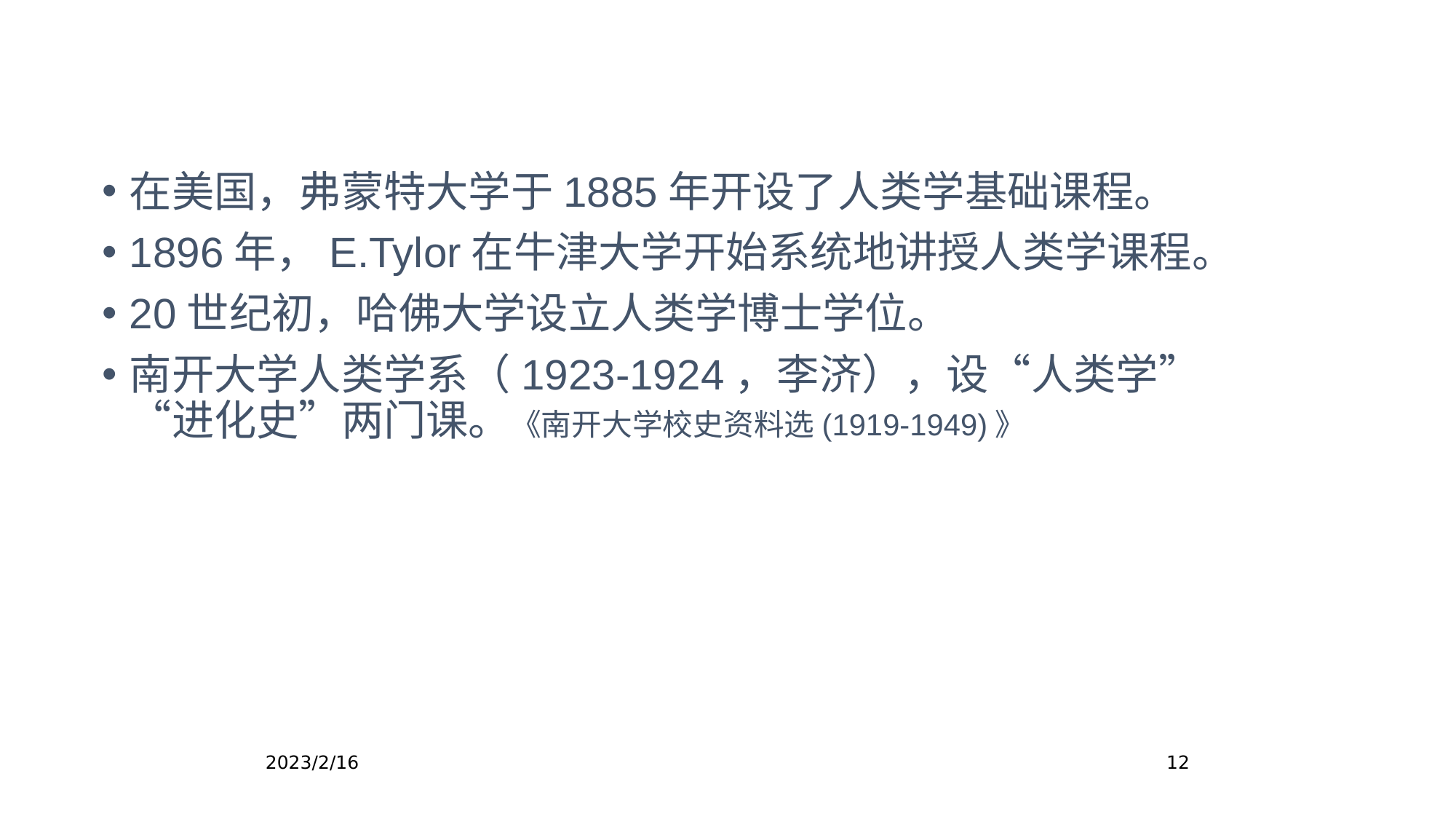

在美国，弗蒙特大学于1885年开设了人类学基础课程。
1896年，E.Tylor在牛津大学开始系统地讲授人类学课程。
20世纪初，哈佛大学设立人类学博士学位。
南开大学人类学系（1923-1924，李济），设“人类学”“进化史”两门课。《南开大学校史资料选(1919-1949)》
2023/2/16
12